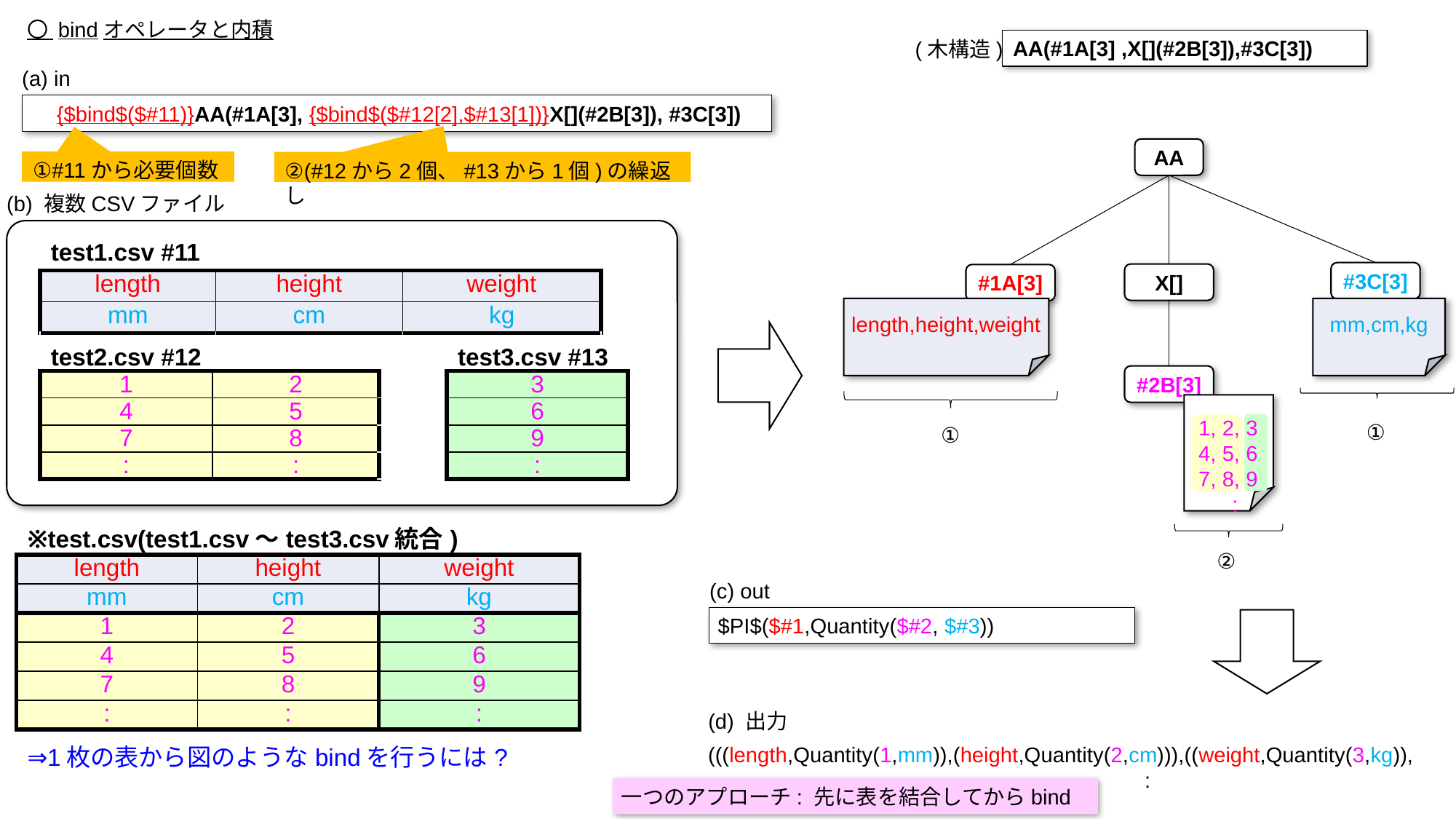

〇 bindオペレータと内積
AA(#1A[3] ,X[](#2B[3]),#3C[3])
(木構造)
(a) in
{$bind$($#11)}AA(#1A[3], {$bind$($#12[2],$#13[1])}X[](#2B[3]), #3C[3])
AA
①#11から必要個数
②(#12から2個、#13から1個)の繰返し
(b) 複数CSVファイル

| test1.csv #11 |  |  |
| --- | --- | --- |
| length | height | weight |
| mm | cm | kg |
|  |  |  |
#3C[3]
X[]
#1A[3]

length,height,weight

mm,cm,kg

| test2.csv #12 |  |  | test3.csv #13 |
| --- | --- | --- | --- |
| 1 | 2 |  | 3 |
| 4 | 5 |  | 6 |
| 7 | 8 |  | 9 |
| : | : |  | : |
#2B[3]

1, 2, 3
4, 5, 6
7, 8, 9
:

①

①

| ※test.csv(test1.csv～test3.csv統合) |  |  |
| --- | --- | --- |
| length | height | weight |
| mm | cm | kg |
| 1 | 2 | 3 |
| 4 | 5 | 6 |
| 7 | 8 | 9 |
| : | : | : |
| ⇒1枚の表から図のようなbindを行うには? |  |  |
②
(c) out

$PI$($#1,Quantity($#2, $#3))
(d) 出力
(((length,Quantity(1,mm)),(height,Quantity(2,cm))),((weight,Quantity(3,kg)),
				:
一つのアプローチ: 先に表を結合してからbind